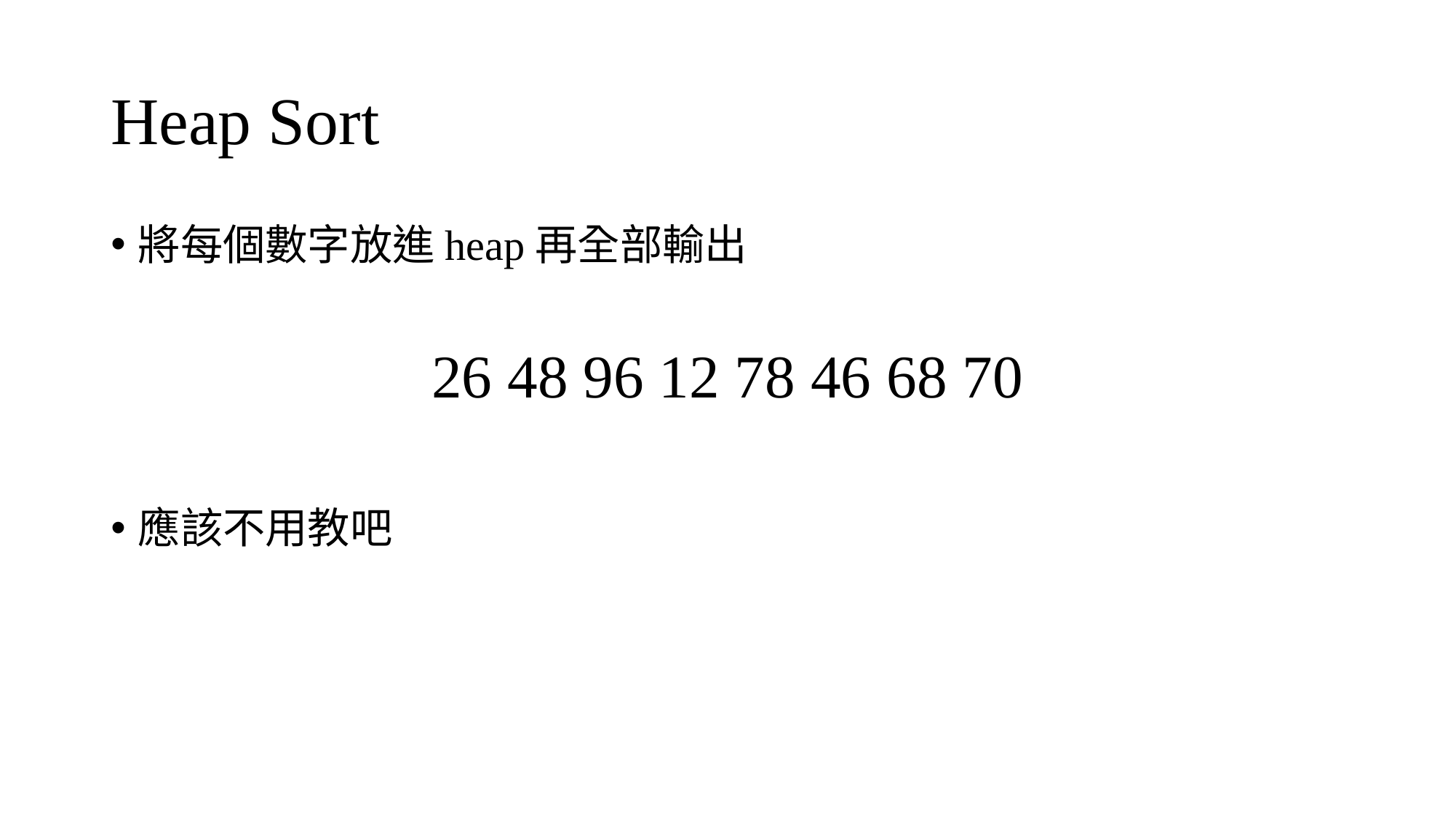

# Heap Sort
將每個數字放進heap再全部輸出

26 48 96 12 78 46 68 70

應該不用教吧